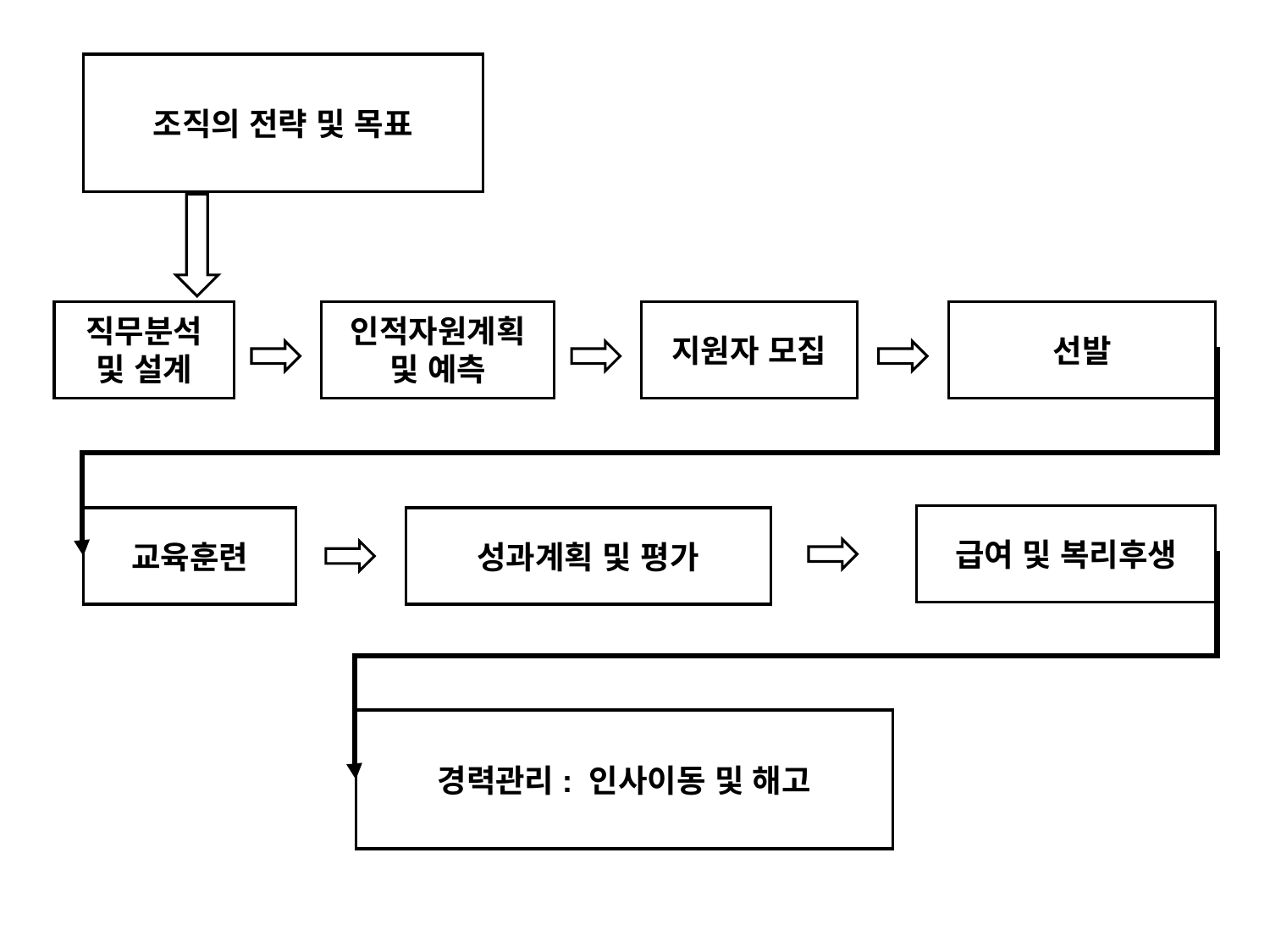

조직의 전략 및 목표

직무분석
및 설계
인적자원계획
및 예측
지원자 모집
선발

급여 및 복리후생
교육훈련
성과계획 및 평가

경력관리: 인사이동 및 해고